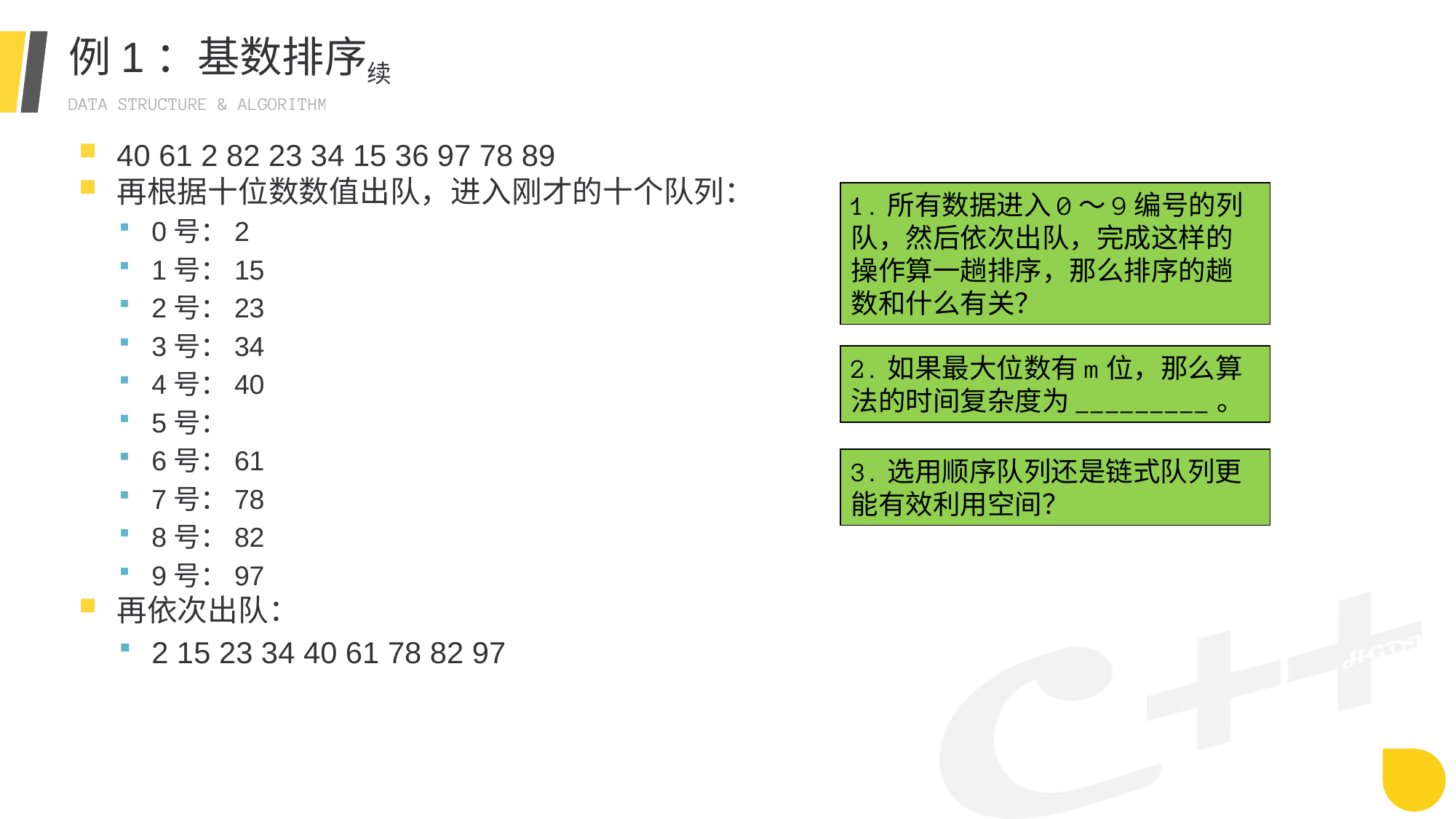

# 例1：基数排序续
40 61 2 82 23 34 15 36 97 78 89
再根据十位数数值出队，进入刚才的十个队列：
0号：2
1号：15
2号：23
3号：34
4号：40
5号：
6号：61
7号：78
8号：82
9号：97
再依次出队：
2 15 23 34 40 61 78 82 97
1.所有数据进入0～9编号的列队，然后依次出队，完成这样的操作算一趟排序，那么排序的趟数和什么有关？
2.如果最大位数有m位，那么算法的时间复杂度为_________。
3.选用顺序队列还是链式队列更能有效利用空间？